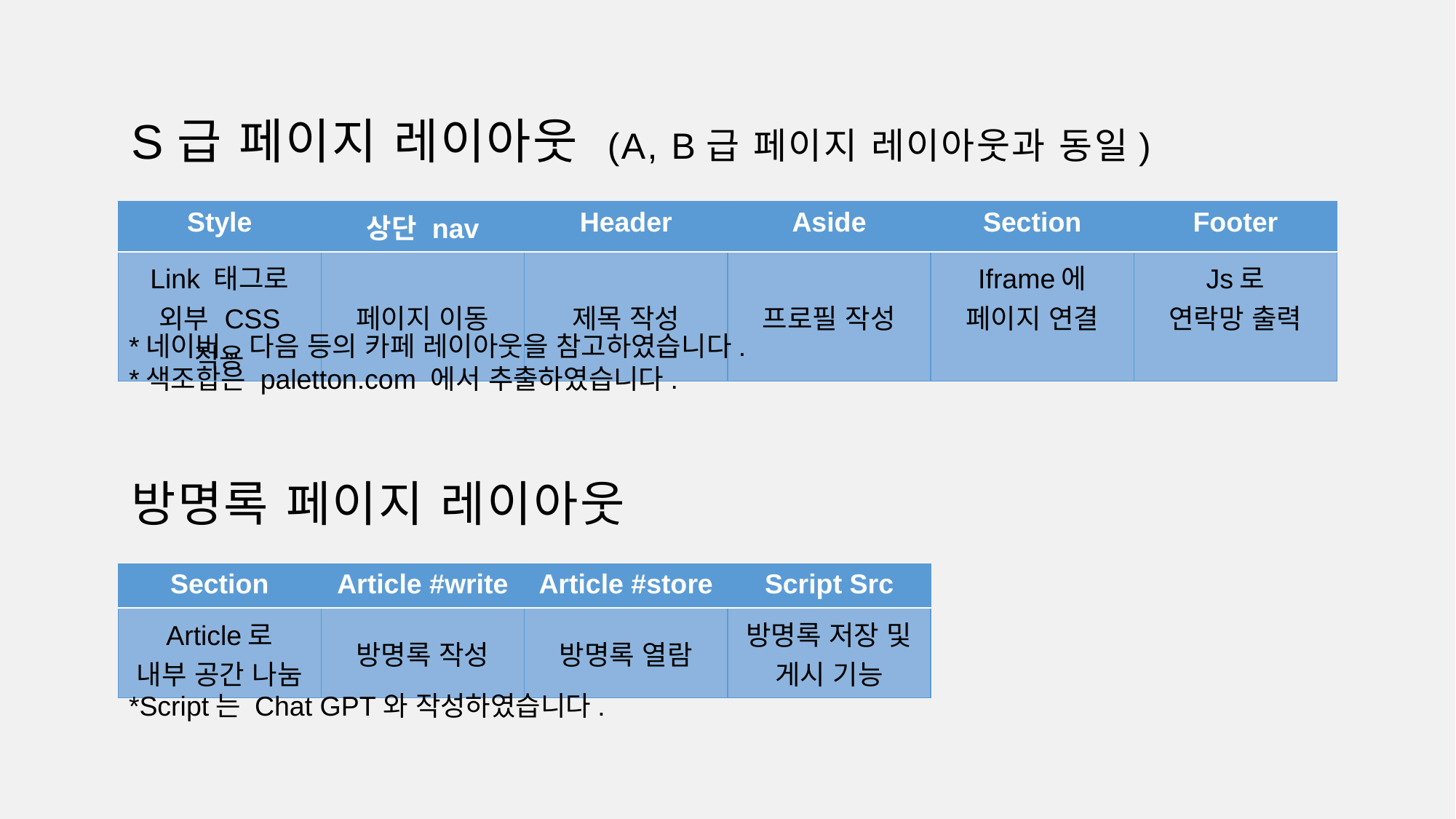

# S급 페이지 레이아웃 (A, B급 페이지 레이아웃과 동일)
| Style | 상단 nav | Header | Aside | Section | Footer |
| --- | --- | --- | --- | --- | --- |
| Link 태그로 외부 CSS 적용 | 페이지 이동 | 제목 작성 | 프로필 작성 | Iframe에 페이지 연결 | Js로 연락망 출력 |
*네이버, 다음 등의 카페 레이아웃을 참고하였습니다.
*색조합은 paletton.com 에서 추출하였습니다.
방명록 페이지 레이아웃
| Section | Article #write | Article #store | Script Src |
| --- | --- | --- | --- |
| Article로 내부 공간 나눔 | 방명록 작성 | 방명록 열람 | 방명록 저장 및 게시 기능 |
*Script는 Chat GPT와 작성하였습니다.